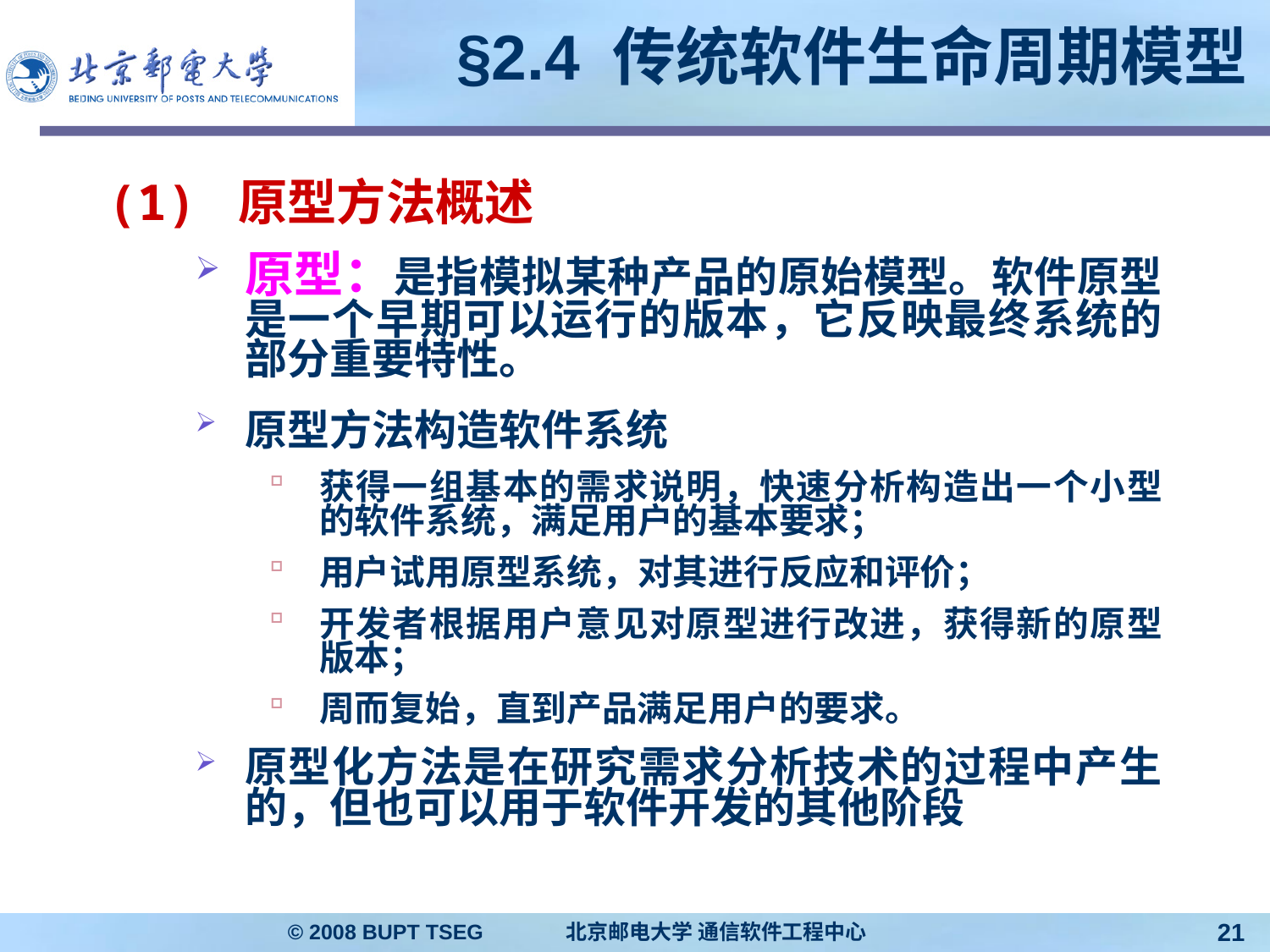

# §2.4 传统软件生命周期模型
(1) 原型方法概述
原型：是指模拟某种产品的原始模型。软件原型是一个早期可以运行的版本，它反映最终系统的部分重要特性。
原型方法构造软件系统
获得一组基本的需求说明，快速分析构造出一个小型的软件系统，满足用户的基本要求；
用户试用原型系统，对其进行反应和评价；
开发者根据用户意见对原型进行改进，获得新的原型版本；
周而复始，直到产品满足用户的要求。
原型化方法是在研究需求分析技术的过程中产生的，但也可以用于软件开发的其他阶段
© 2008 BUPT TSEG             北京邮电大学 通信软件工程中心